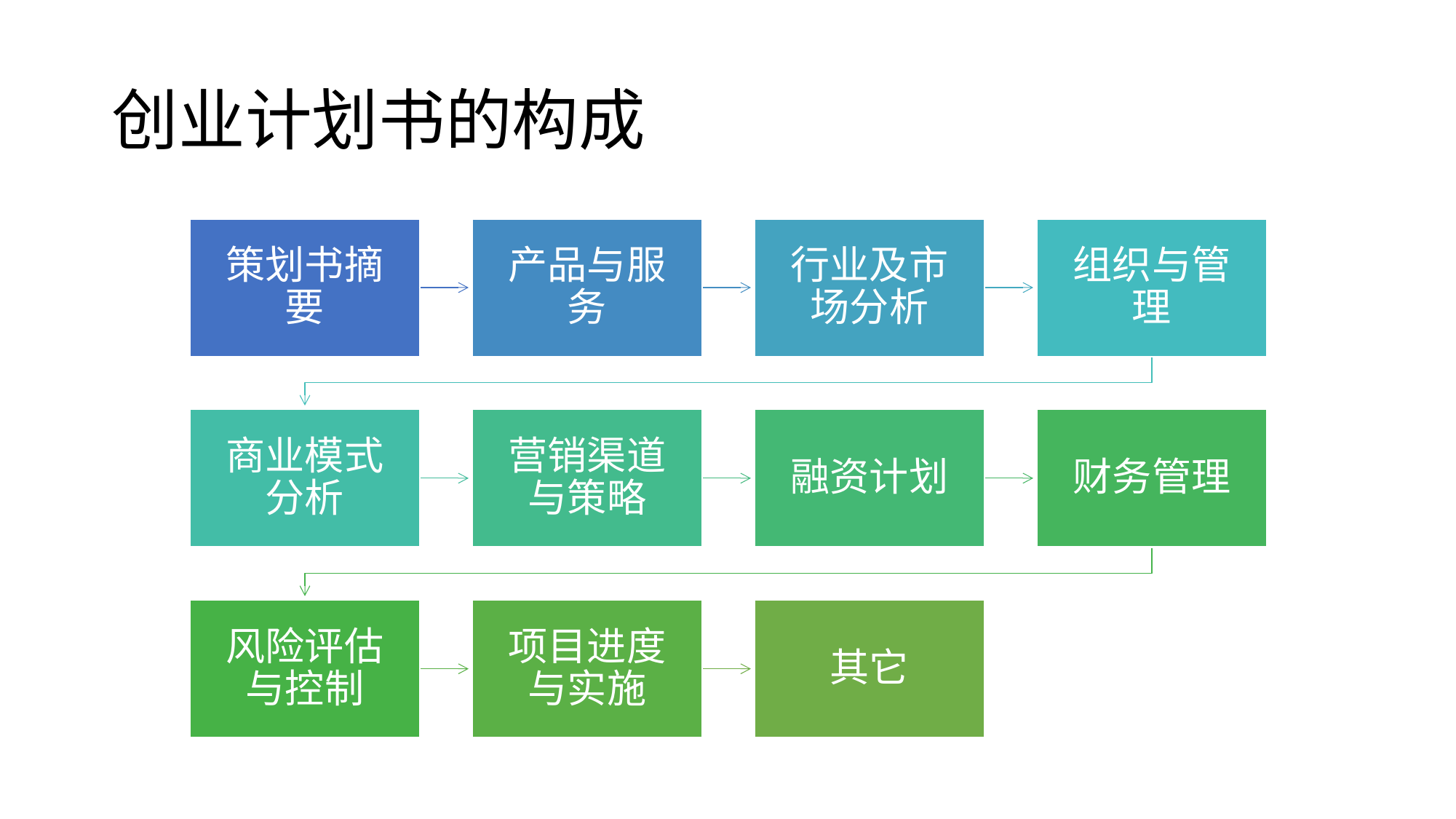

# 创业计划书的构成

策划书摘要

产品与服务

行业及市场分析

组织与管理

商业模式分析

营销渠道与策略

融资计划

财务管理

风险评估与控制

项目进度与实施
其它